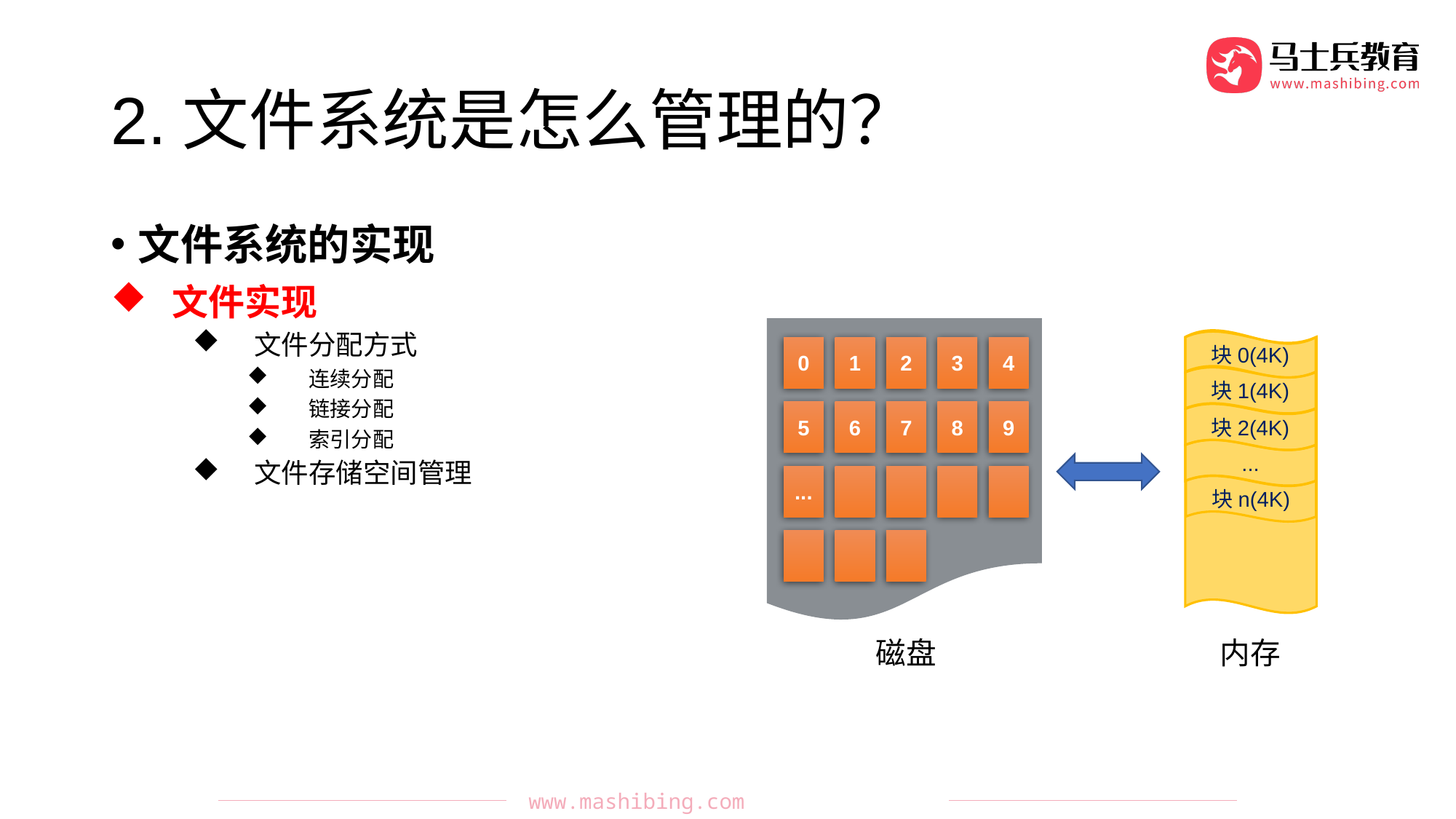

# 2.文件系统是怎么管理的？
文件系统的实现
文件实现
文件分配方式
连续分配
链接分配
索引分配
文件存储空间管理

0
1
2
3
4
5
6
7
8
9
...

块0(4K)
块1(4K)
块2(4K)
...
块n(4K)

磁盘
内存